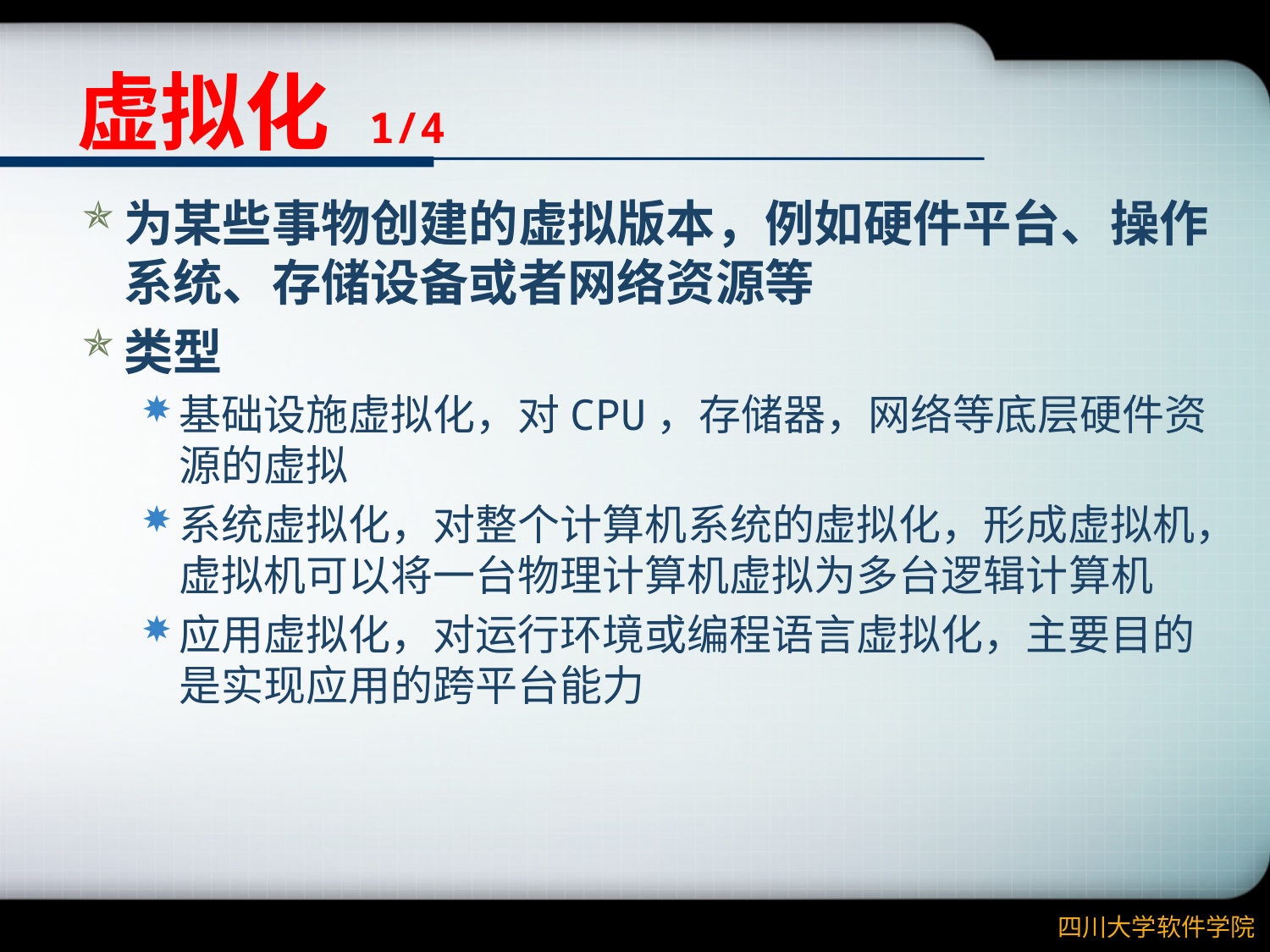

# 虚拟化 1/4
为某些事物创建的虚拟版本，例如硬件平台、操作系统、存储设备或者网络资源等
类型
基础设施虚拟化，对CPU，存储器，网络等底层硬件资源的虚拟
系统虚拟化，对整个计算机系统的虚拟化，形成虚拟机，虚拟机可以将一台物理计算机虚拟为多台逻辑计算机
应用虚拟化，对运行环境或编程语言虚拟化，主要目的是实现应用的跨平台能力